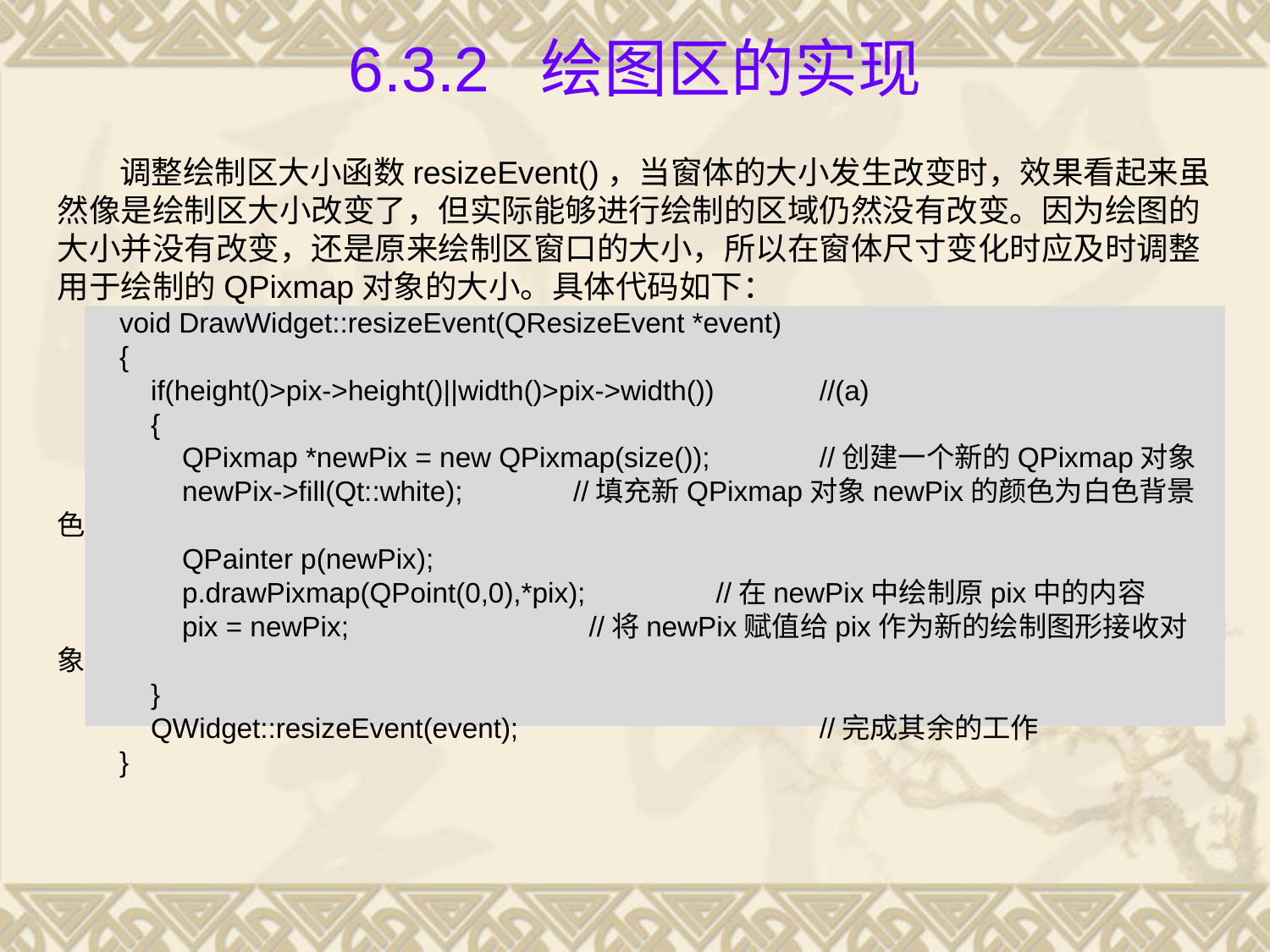

# 6.3.2  绘图区的实现
调整绘制区大小函数resizeEvent()，当窗体的大小发生改变时，效果看起来虽然像是绘制区大小改变了，但实际能够进行绘制的区域仍然没有改变。因为绘图的大小并没有改变，还是原来绘制区窗口的大小，所以在窗体尺寸变化时应及时调整用于绘制的QPixmap对象的大小。具体代码如下：
void DrawWidget::resizeEvent(QResizeEvent *event)
{
    if(height()>pix->height()||width()>pix->width())	//(a)
    {
        QPixmap *newPix = new QPixmap(size());	//创建一个新的QPixmap对象
        newPix->fill(Qt::white);	 //填充新QPixmap对象newPix的颜色为白色背景色
        QPainter p(newPix);
        p.drawPixmap(QPoint(0,0),*pix);	   //在newPix中绘制原pix中的内容
        pix = newPix;	  	   //将newPix赋值给pix作为新的绘制图形接收对象
    }
    QWidget::resizeEvent(event);			//完成其余的工作
}